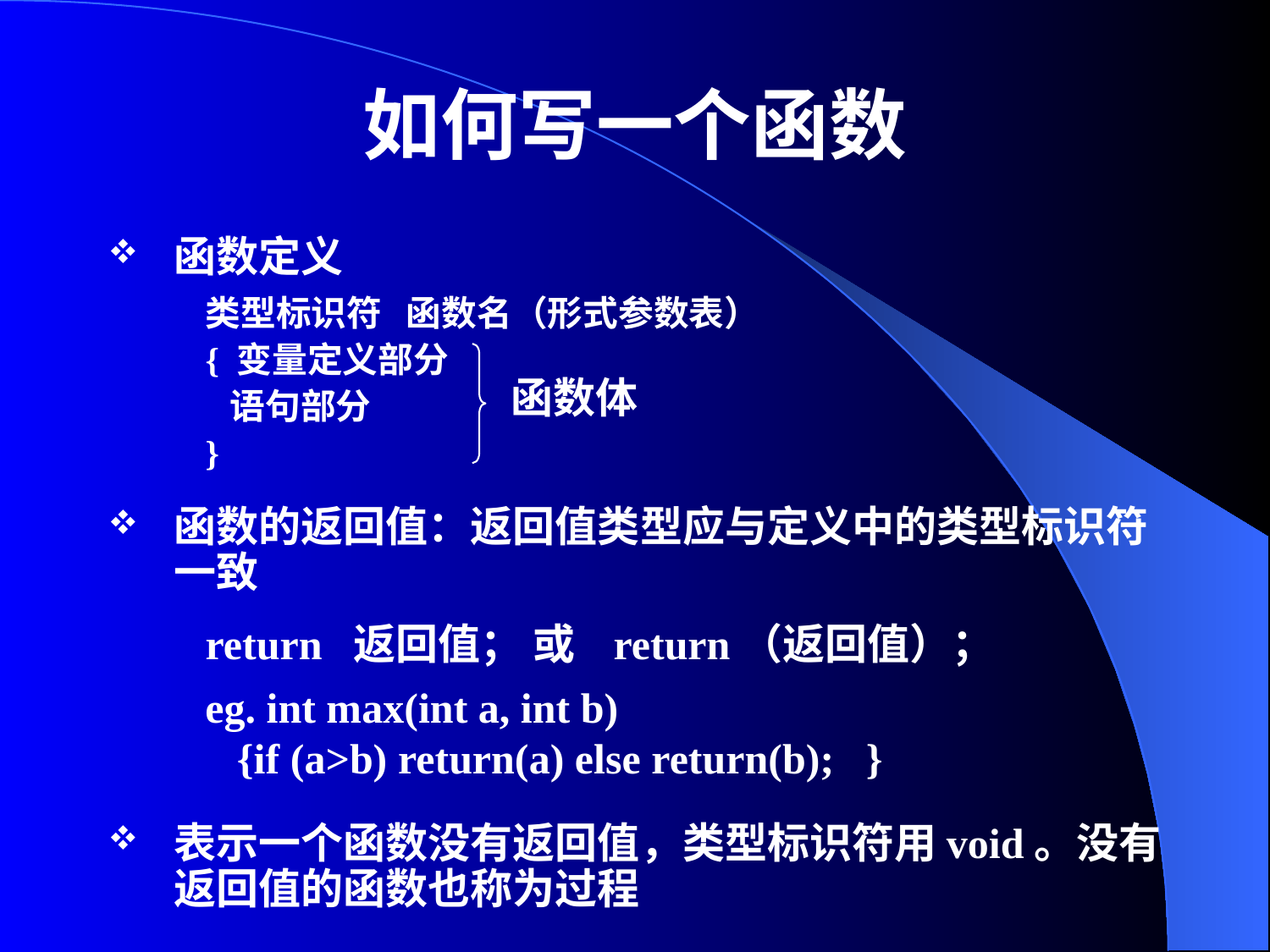

# 如何写一个函数
函数定义

函数的返回值：返回值类型应与定义中的类型标识符一致

表示一个函数没有返回值，类型标识符用void。没有返回值的函数也称为过程
类型标识符   函数名（形式参数表）
{ 变量定义部分
  语句部分
}

函数体
return  返回值； 或   return（返回值）；
eg. int max(int a, int b)
   {if (a>b) return(a) else return(b);   }